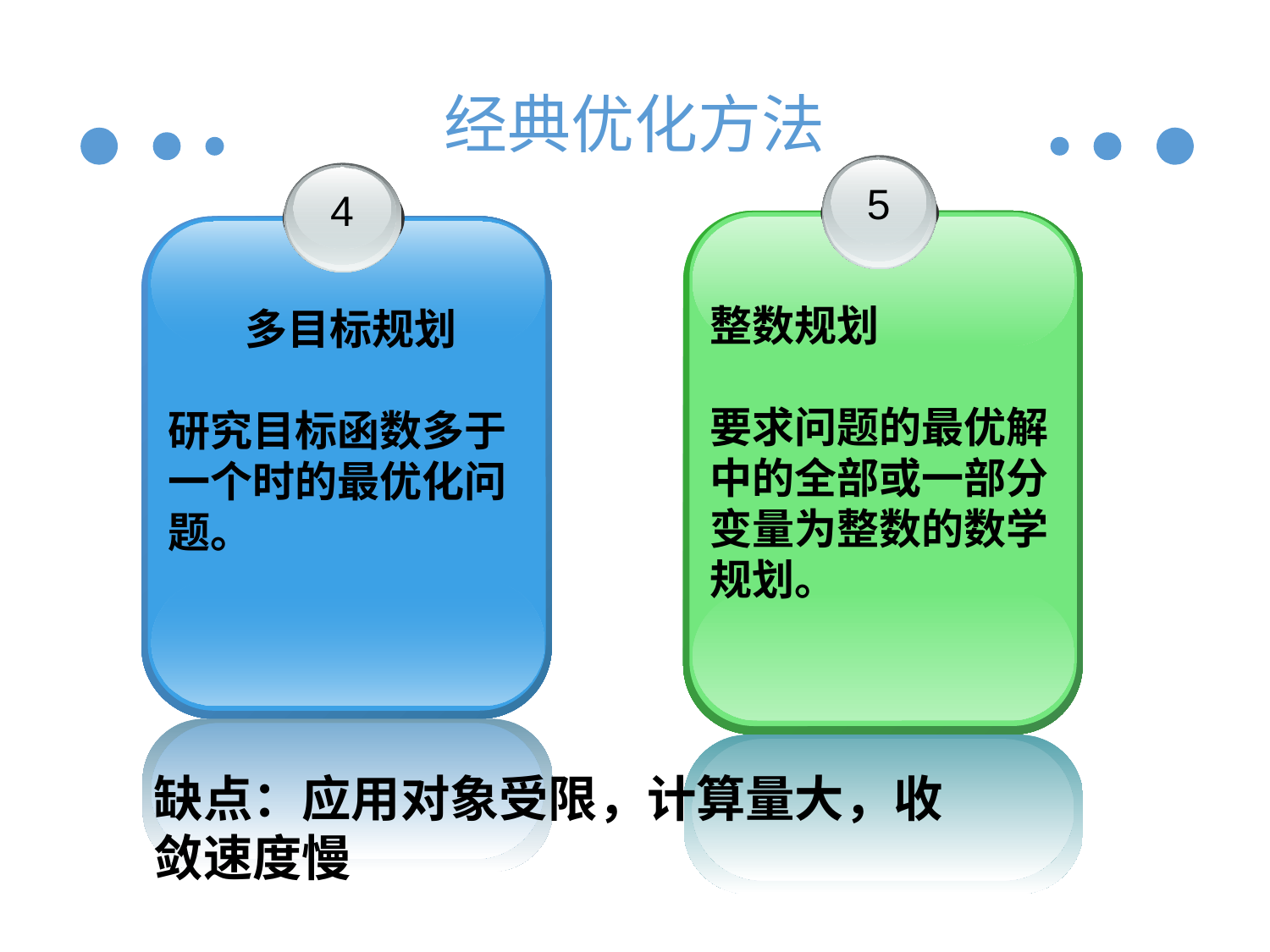

# 经典优化方法

5

整数规划

要求问题的最优解中的全部或一部分变量为整数的数学规划。

4

多目标规划

研究目标函数多于一个时的最优化问题。

缺点：应用对象受限，计算量大，收敛速度慢